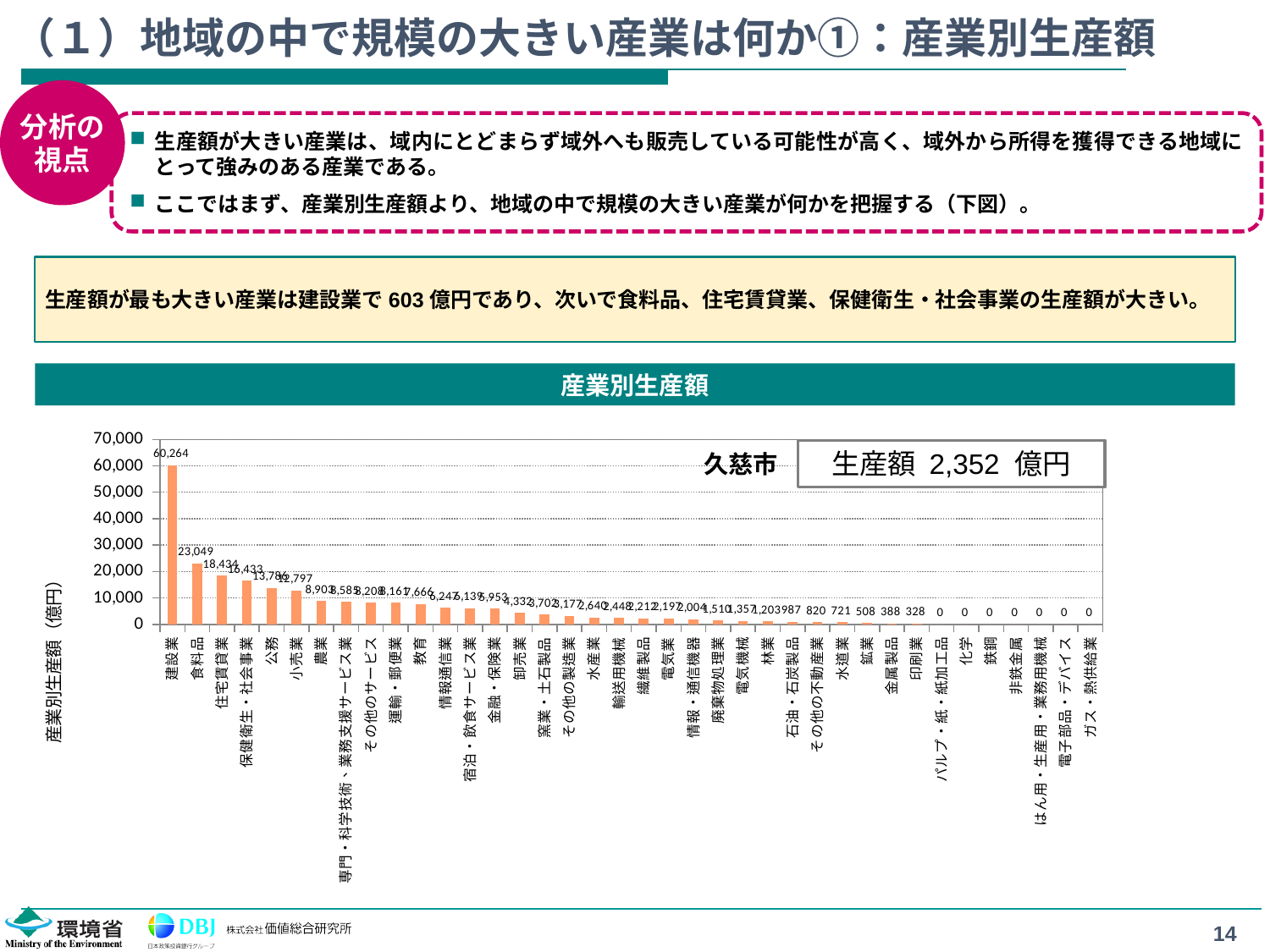

# （１）地域の中で規模の大きい産業は何か①：産業別生産額
分析の
視点
生産額が大きい産業は、域内にとどまらず域外へも販売している可能性が高く、域外から所得を獲得できる地域にとって強みのある産業である。
ここではまず、産業別生産額より、地域の中で規模の大きい産業が何かを把握する（下図）。
生産額が最も大きい産業は建設業で603億円であり、次いで食料品、住宅賃貸業、保健衛生・社会事業の生産額が大きい。
産業別生産額

### Chart

| Category | 久慈市 |
|---|---|
| 建設業 | 60264.23008822457 |
| 食料品 | 23049.252314665708 |
| 住宅賃貸業 | 18434.000655813627 |
| 保健衛生・社会事業 | 16432.967064647473 |
| 公務 | 13785.619370084953 |
| 小売業 | 12796.815806932882 |
| 農業 | 8902.568325272678 |
| 専門・科学技術、業務支援サービス業 | 8584.74772721743 |
| その他のサービス | 8207.971976029135 |
| 運輸・郵便業 | 8160.932561987926 |
| 教育 | 7666.112750180388 |
| 情報通信業 | 6246.678706743653 |
| 宿泊・飲食サービス業 | 6138.587533750012 |
| 金融・保険業 | 5953.031295350537 |
| 卸売業 | 4331.581793031014 |
| 窯業・土石製品 | 3701.9469171617197 |
| その他の製造業 | 3177.2920143279903 |
| 水産業 | 2640.180408739734 |
| 輸送用機械 | 2447.844949884967 |
| 繊維製品 | 2212.308121650409 |
| 電気業 | 2197.1220828052774 |
| 情報・通信機器 | 2004.2570655353027 |
| 廃棄物処理業 | 1510.4903524763654 |
| 電気機械 | 1356.5907855552512 |
| 林業 | 1203.3753263418794 |
| 石油・石炭製品 | 986.9496982335629 |
| その他の不動産業 | 819.6744540902723 |
| 水道業 | 720.5731058701539 |
| 鉱業 | 507.84951299318897 |
| 金属製品 | 387.5411684687307 |
| 印刷業 | 328.33079291457307 |
| パルプ・紙・紙加工品 | 0.0 |
| 化学 | 0.0 |
| 鉄鋼 | 0.0 |
| 非鉄金属 | 0.0 |
| はん用・生産用・業務用機械 | 0.0 |
| 電子部品・デバイス | 0.0 |
| ガス・熱供給業 | 0.0 |
生産額 2,352 億円
久慈市
14